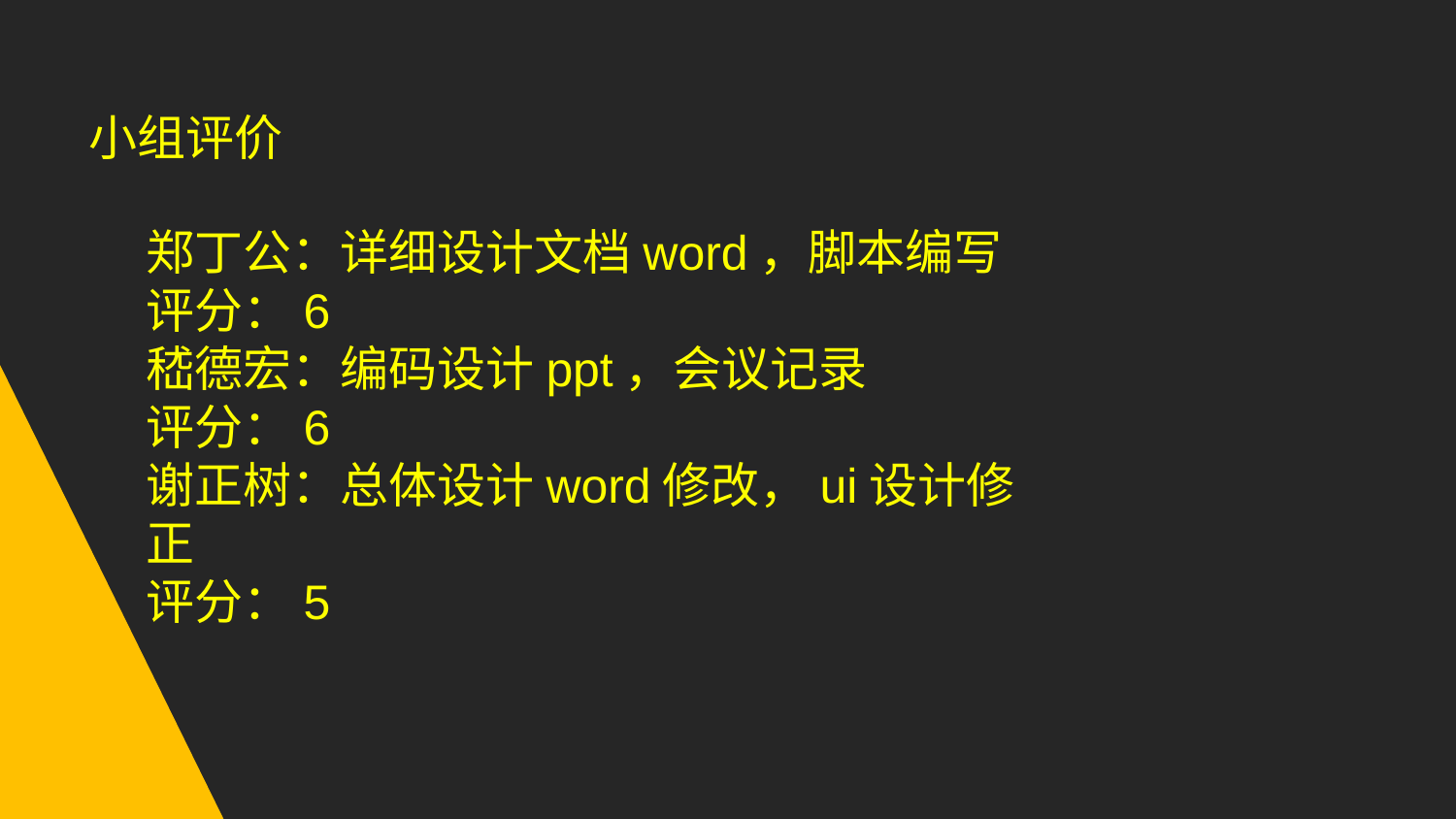

小组评价
郑丁公：详细设计文档word，脚本编写
评分：6
嵇德宏：编码设计ppt，会议记录
评分：6
谢正树：总体设计word修改，ui设计修正
评分：5